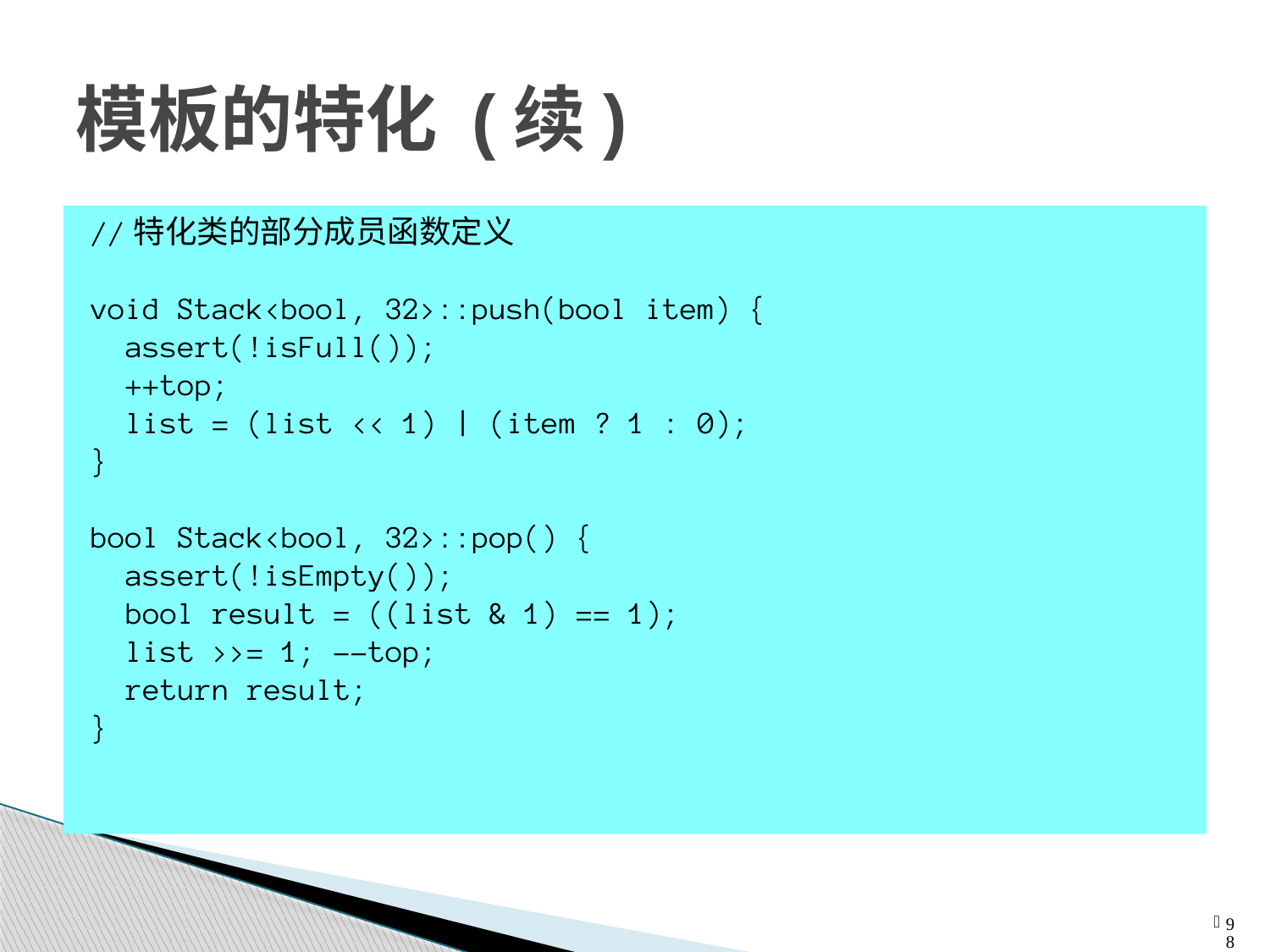

# 模板的特化 (续)
//特化类的部分成员函数定义

void Stack<bool, 32>::push(bool item) {
	assert(!isFull());
	++top;
	list = (list << 1) | (item ? 1 : 0);
}

bool Stack<bool, 32>::pop() {
	assert(!isEmpty());
	bool result = ((list & 1) == 1);
	list >>= 1; --top;
	return result;
}
98